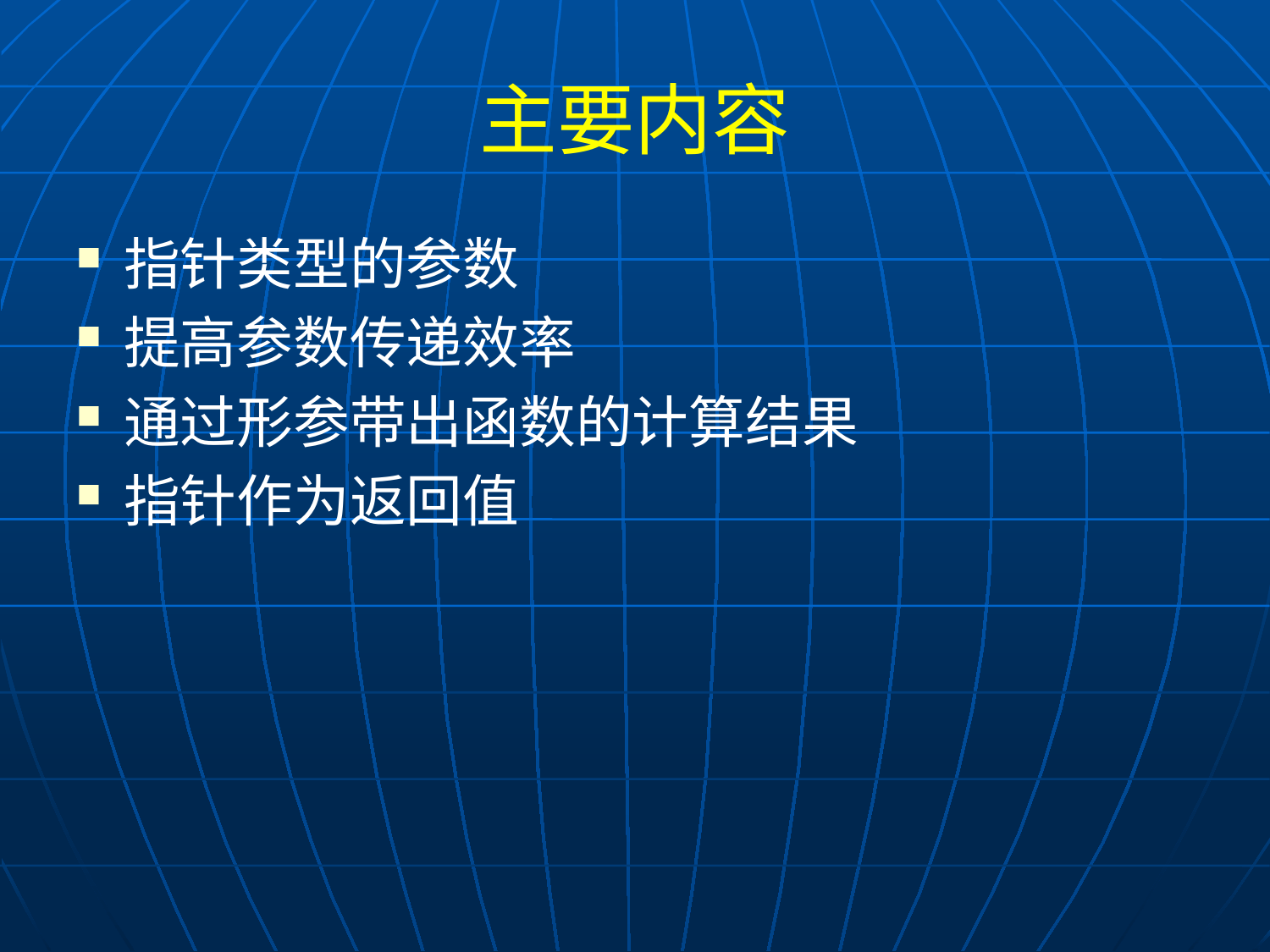

# 主要内容
指针类型的参数
提高参数传递效率
通过形参带出函数的计算结果
指针作为返回值